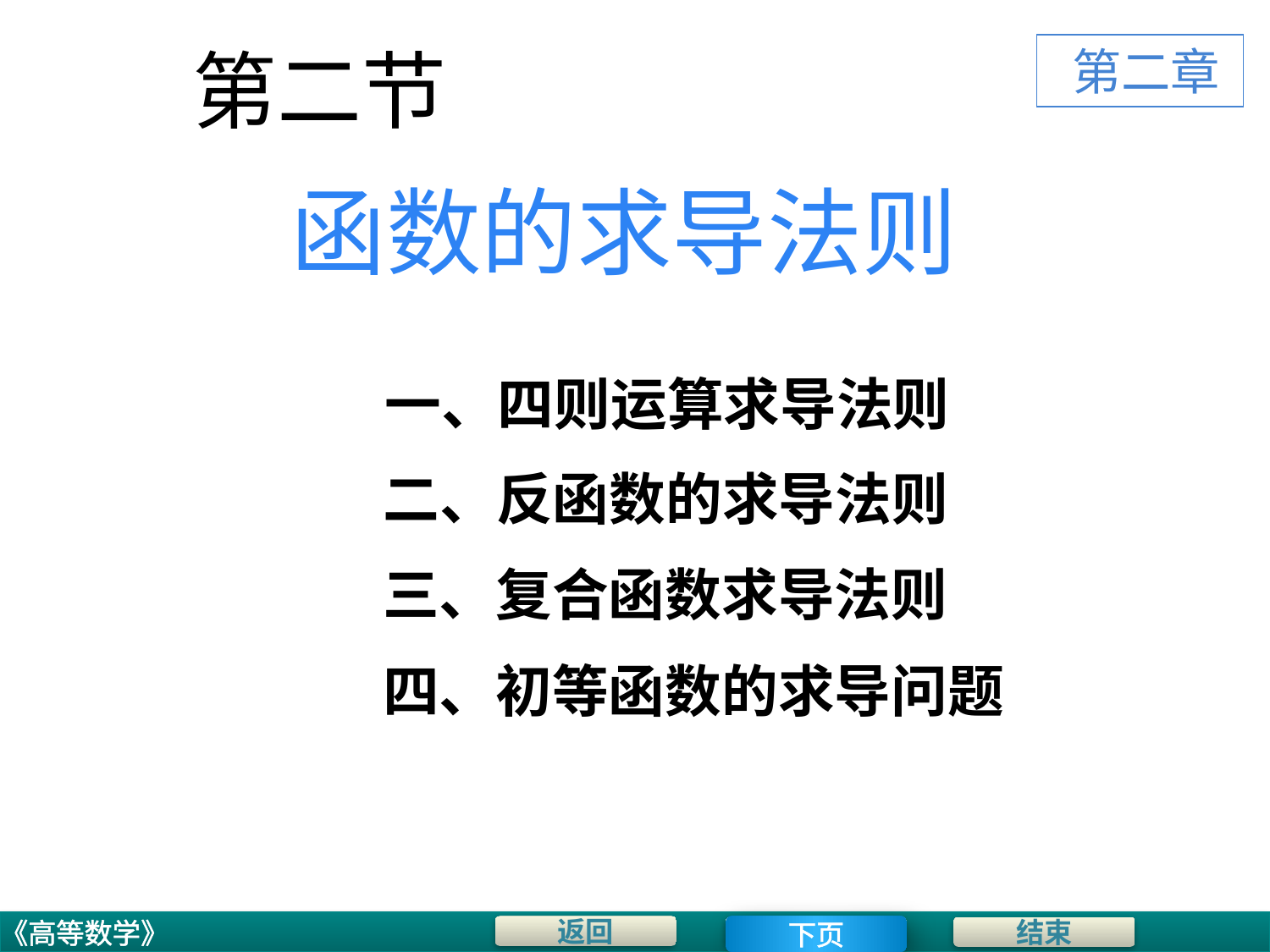

# 第二节
 第二章
函数的求导法则
一、四则运算求导法则

二、反函数的求导法则
三、复合函数求导法则
四、初等函数的求导问题
下页